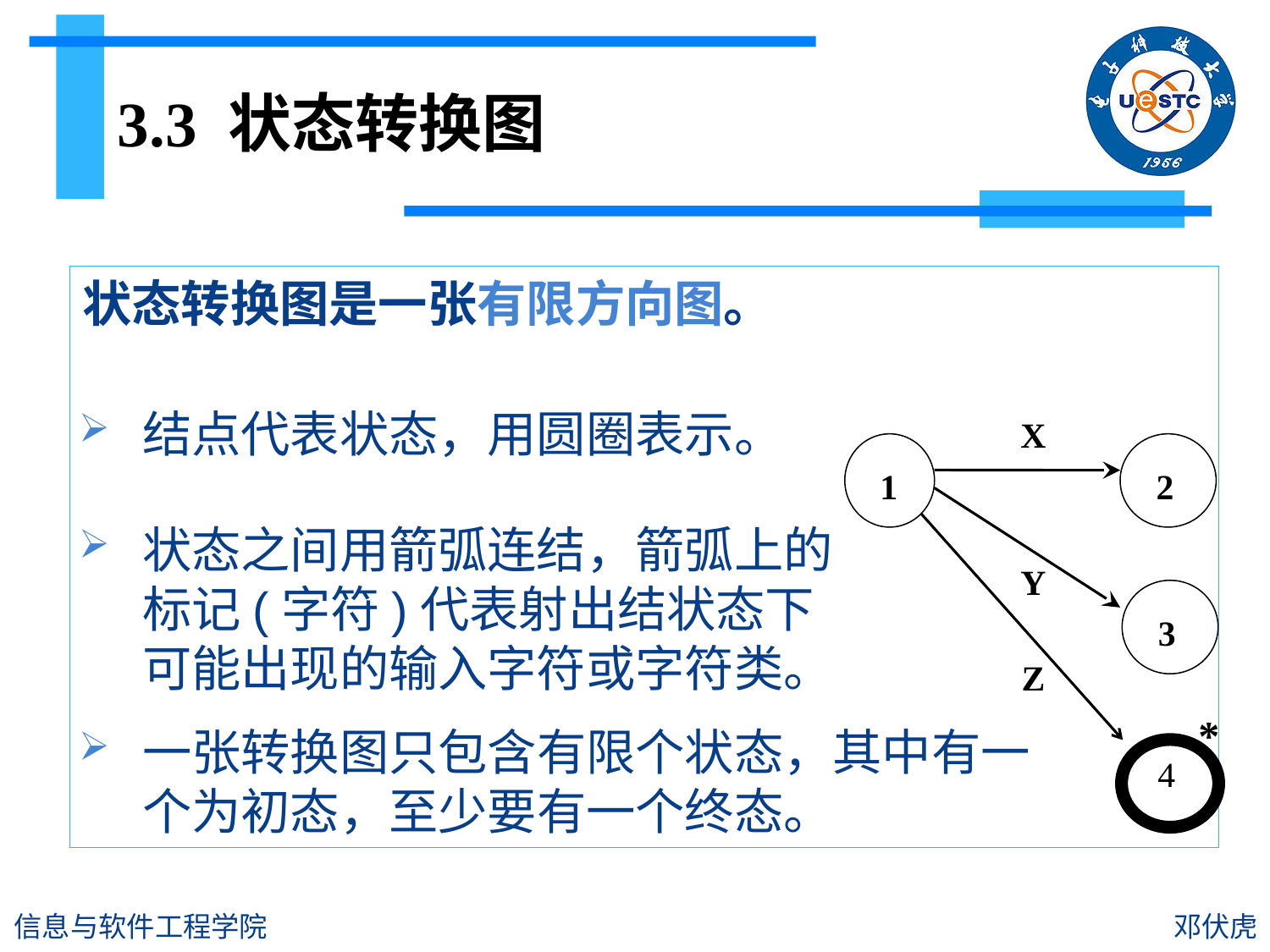

# 3.3 状态转换图
状态转换图是一张有限方向图。
X

Y
结点代表状态，用圆圈表示。
1
2
3
状态之间用箭弧连结，箭弧上的标记(字符)代表射出结状态下可能出现的输入字符或字符类。
Z
*
4
一张转换图只包含有限个状态，其中有一个为初态，至少要有一个终态。
15
信息与软件工程学院
邓伏虎